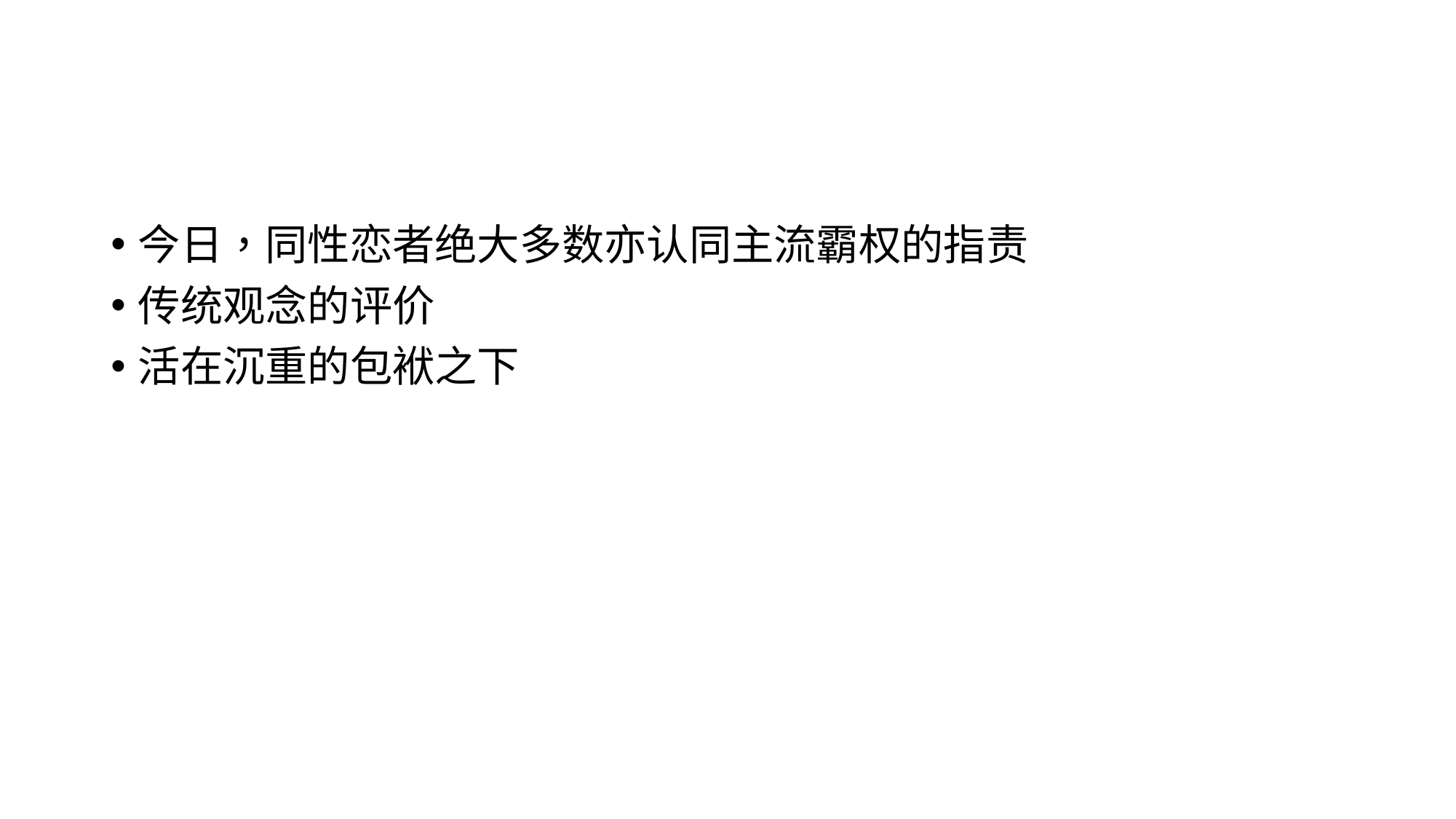

#
今日，同性恋者绝大多数亦认同主流霸权的指责
传统观念的评价
活在沉重的包袱之下